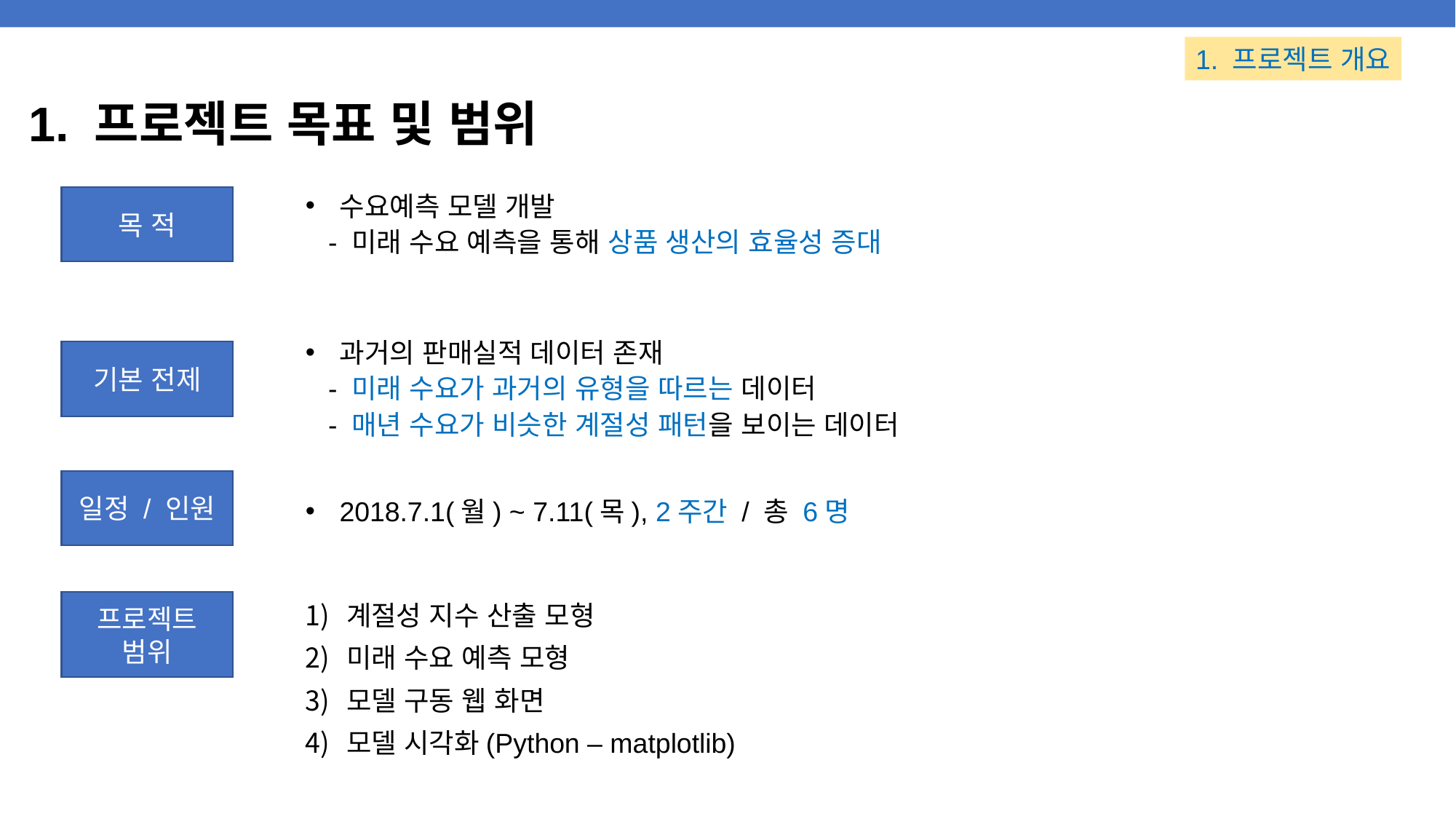

1. 프로젝트 개요
# 1. 프로젝트 목표 및 범위
수요예측 모델 개발
   - 미래 수요 예측을 통해 상품 생산의 효율성 증대
목 적
과거의 판매실적 데이터 존재
   - 미래 수요가 과거의 유형을 따르는 데이터
   - 매년 수요가 비슷한 계절성 패턴을 보이는 데이터
기본 전제
일정 / 인원
2018.7.1(월) ~ 7.11(목), 2주간 / 총 6명
계절성 지수 산출 모형
미래 수요 예측 모형
모델 구동 웹 화면
모델 시각화(Python – matplotlib)
프로젝트
범위